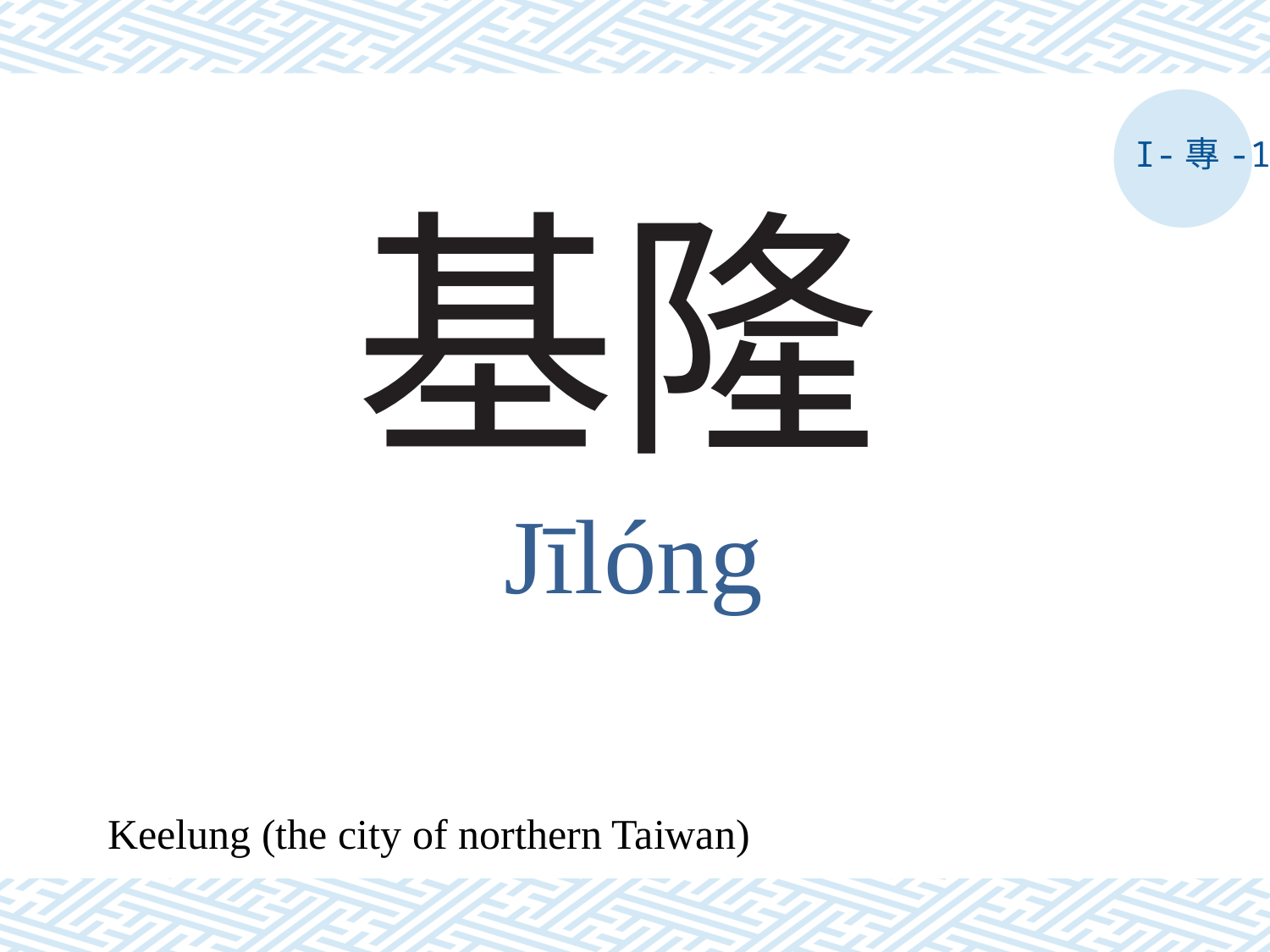

I-專-1

# 基隆
Jīlóng
Keelung (the city of northern Taiwan)